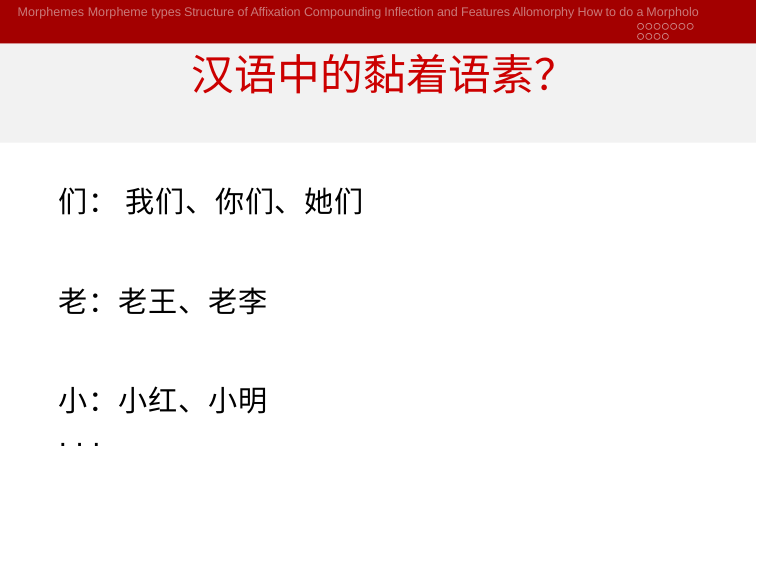

Morphemes Morpheme types Structure of Affixation Compounding Inflection and Features Allomorphy How to do a Morpholo
# 汉语中的黏着语素？
们： 我们、你们、她们

老：老王、老李

小：小红、小明
. . .